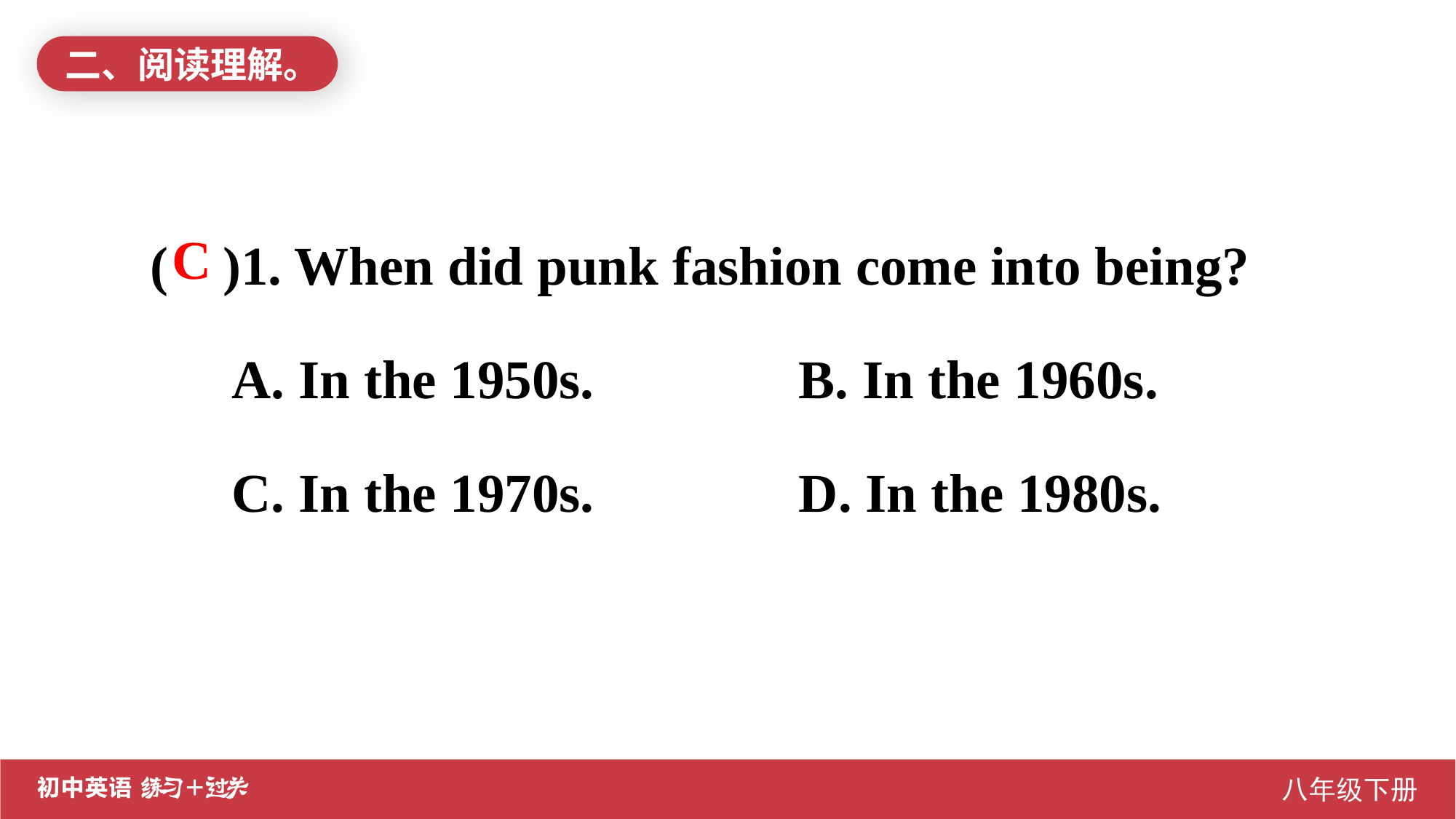

二、阅读理解。
(    )1. When did punk fashion come into being?
      A. In the 1950s.               B. In the 1960s.
      C. In the 1970s.               D. In the 1980s.
C